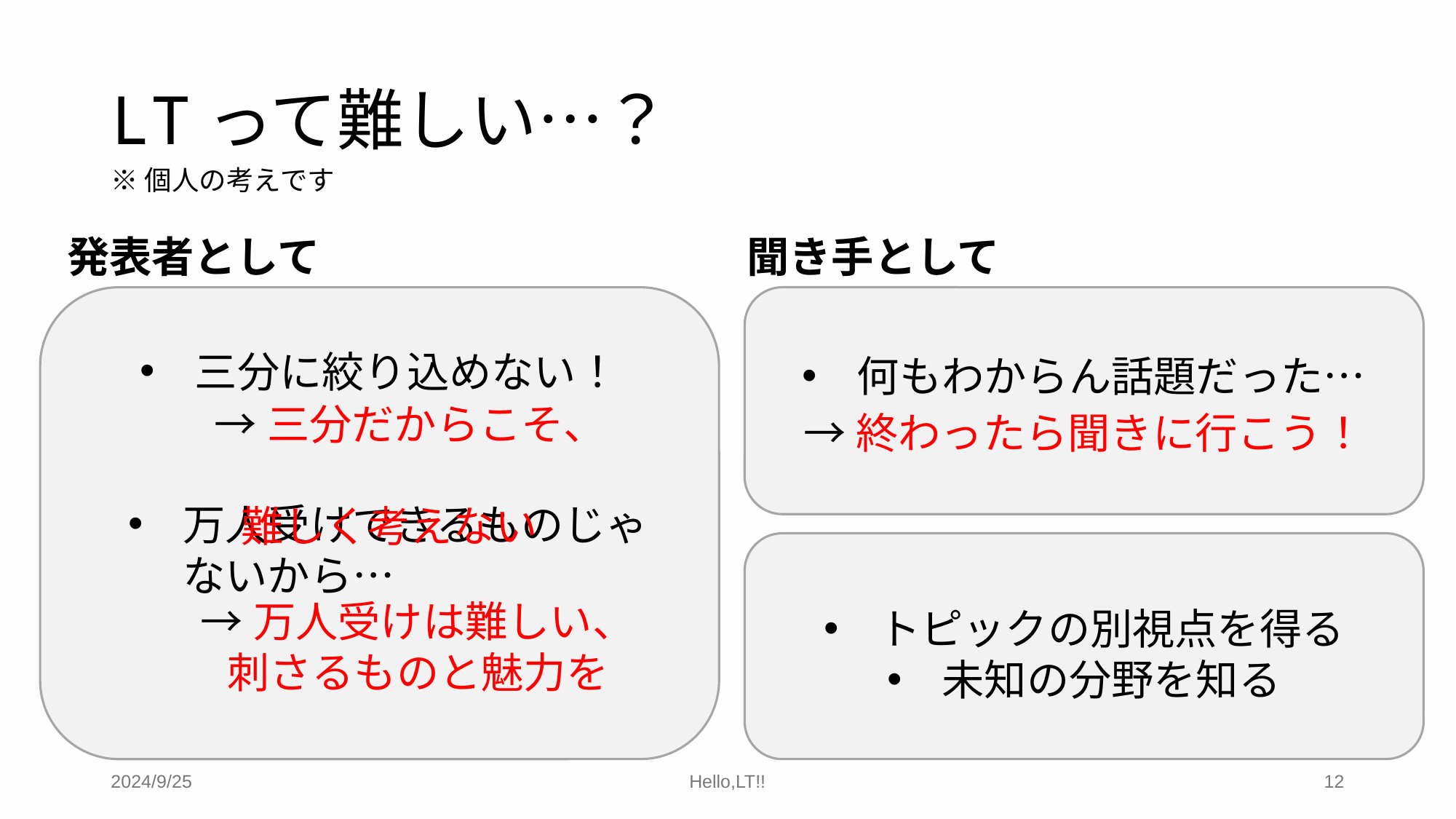

# LTって難しい…？
※個人の考えです
発表者として
聞き手として
三分に絞り込めない！

万人受けできるものじゃないから…

何もわからん話題だった…

→三分だからこそ、
難しく考えない
→終わったら聞きに行こう！

→万人受けは難しい、
刺さるものと魅力を
トピックの別視点を得る
未知の分野を知る
2024/9/25
Hello,LT!!
12